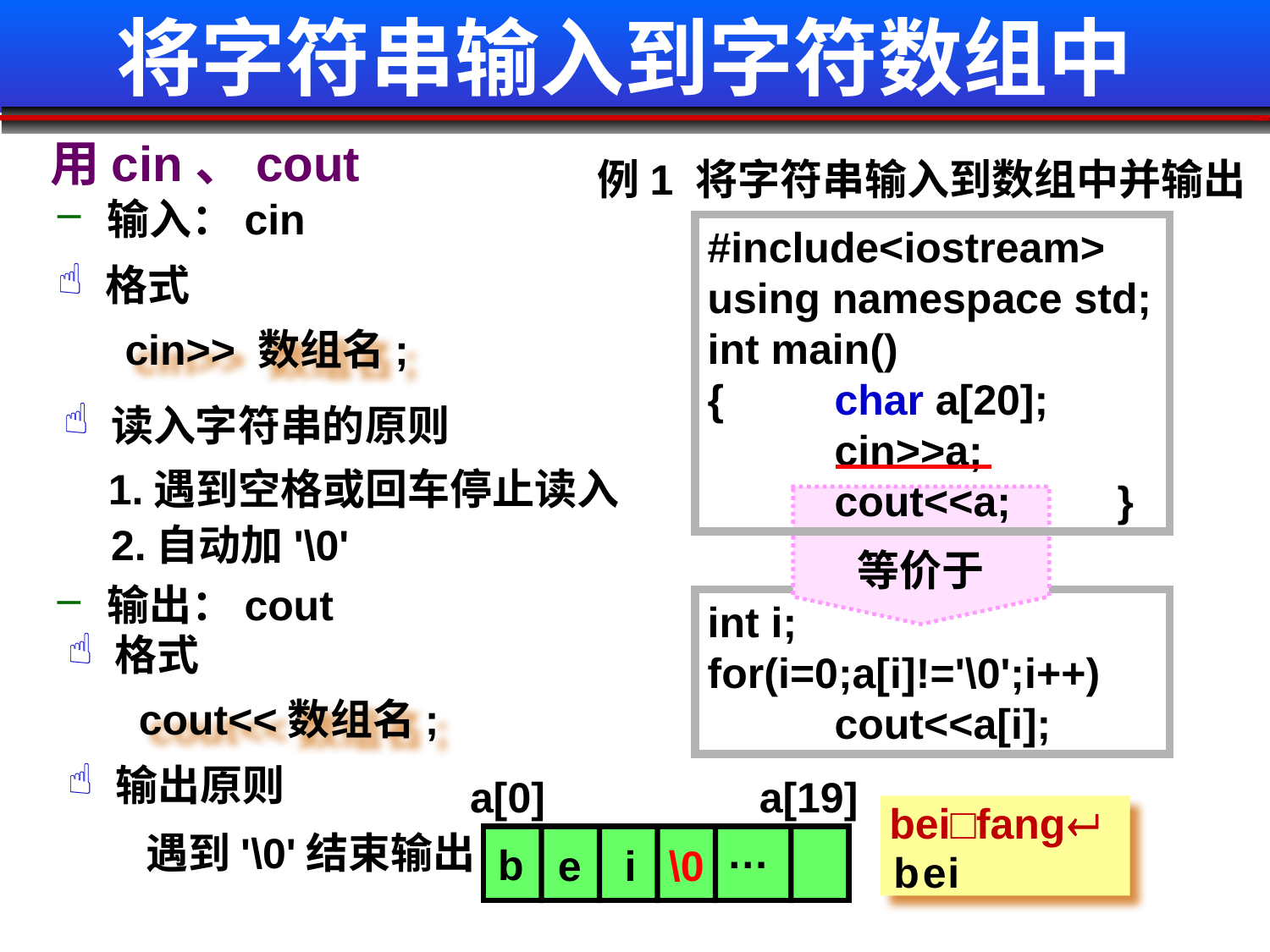

# 将字符串输入到字符数组中

 用cin、cout
例1 将字符串输入到数组中并输出
 输入：cin
#include<iostream>
using namespace std;
int main()
{ 	char a[20];
	cin>>a;
	cout<<a;         }
格式
cin>> 数组名;
读入字符串的原则
1.遇到空格或回车停止读入

等价于
2.自动加'\0'
 输出：cout
int i;
for(i=0;a[i]!='\0';i++)
	cout<<a[i];
格式
cout<<数组名;
输出原则
a[0]
a[19]
bei□fang↵

…

遇到'\0'结束输出
b
e
i
\0
b
e
i